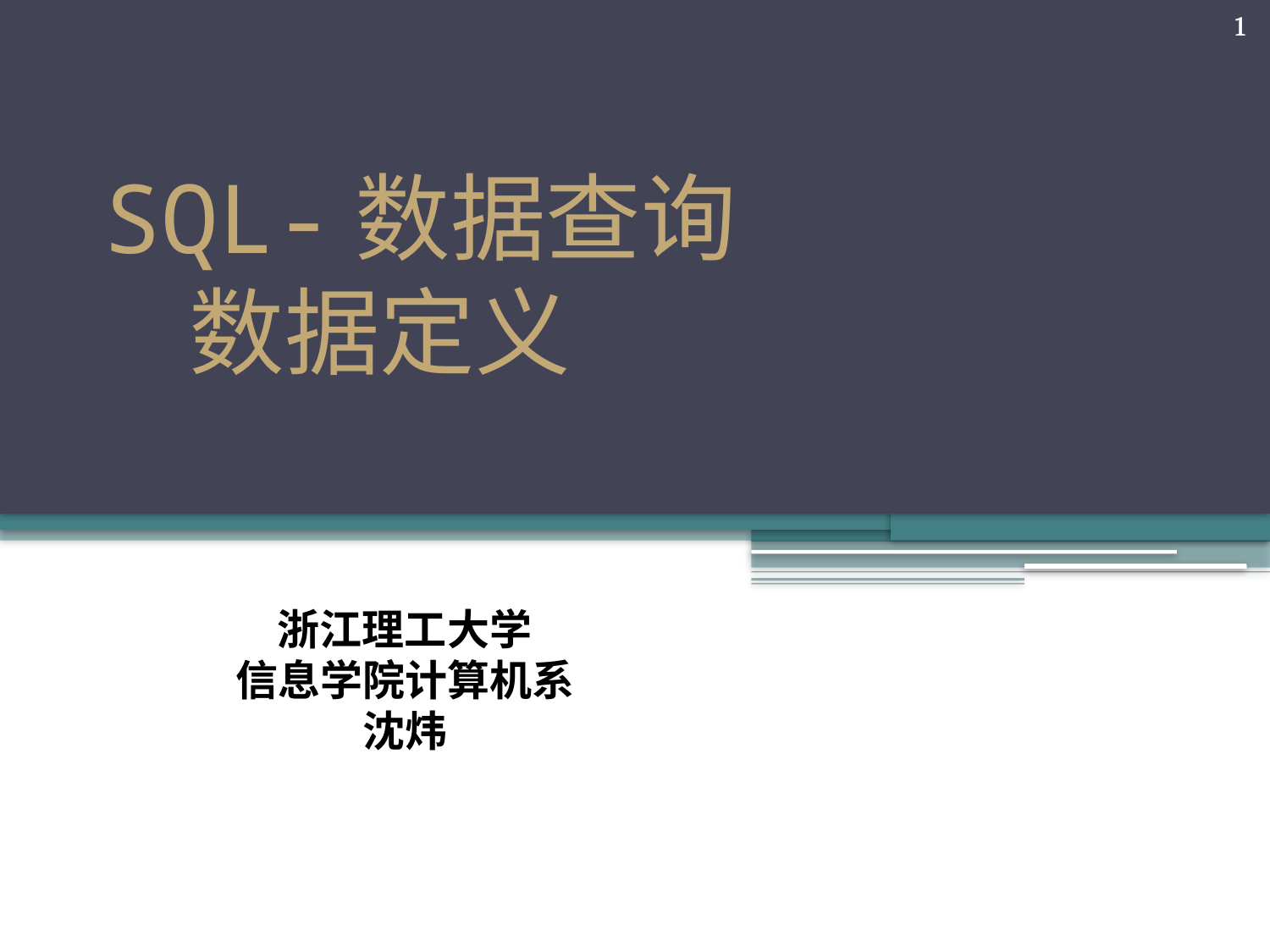

1
# SQL-数据查询 数据定义
浙江理工大学
信息学院计算机系
沈炜